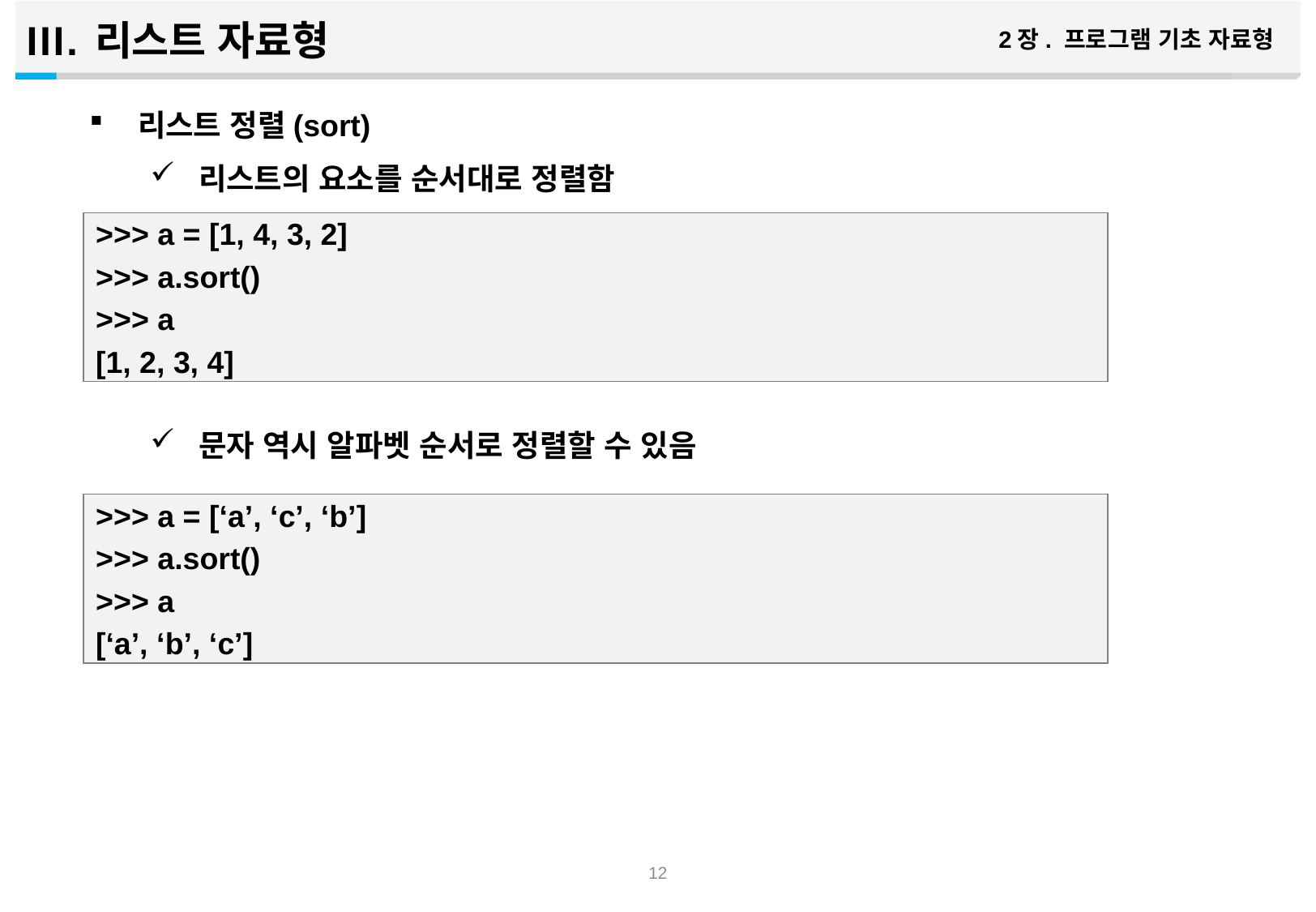

리스트 자료형
2장. 프로그램 기초 자료형
리스트 정렬(sort)
리스트의 요소를 순서대로 정렬함

문자 역시 알파벳 순서로 정렬할 수 있음
>>> a = [1, 4, 3, 2]
>>> a.sort()
>>> a
[1, 2, 3, 4]
>>> a = [‘a’, ‘c’, ‘b’]
>>> a.sort()
>>> a
[‘a’, ‘b’, ‘c’]
12